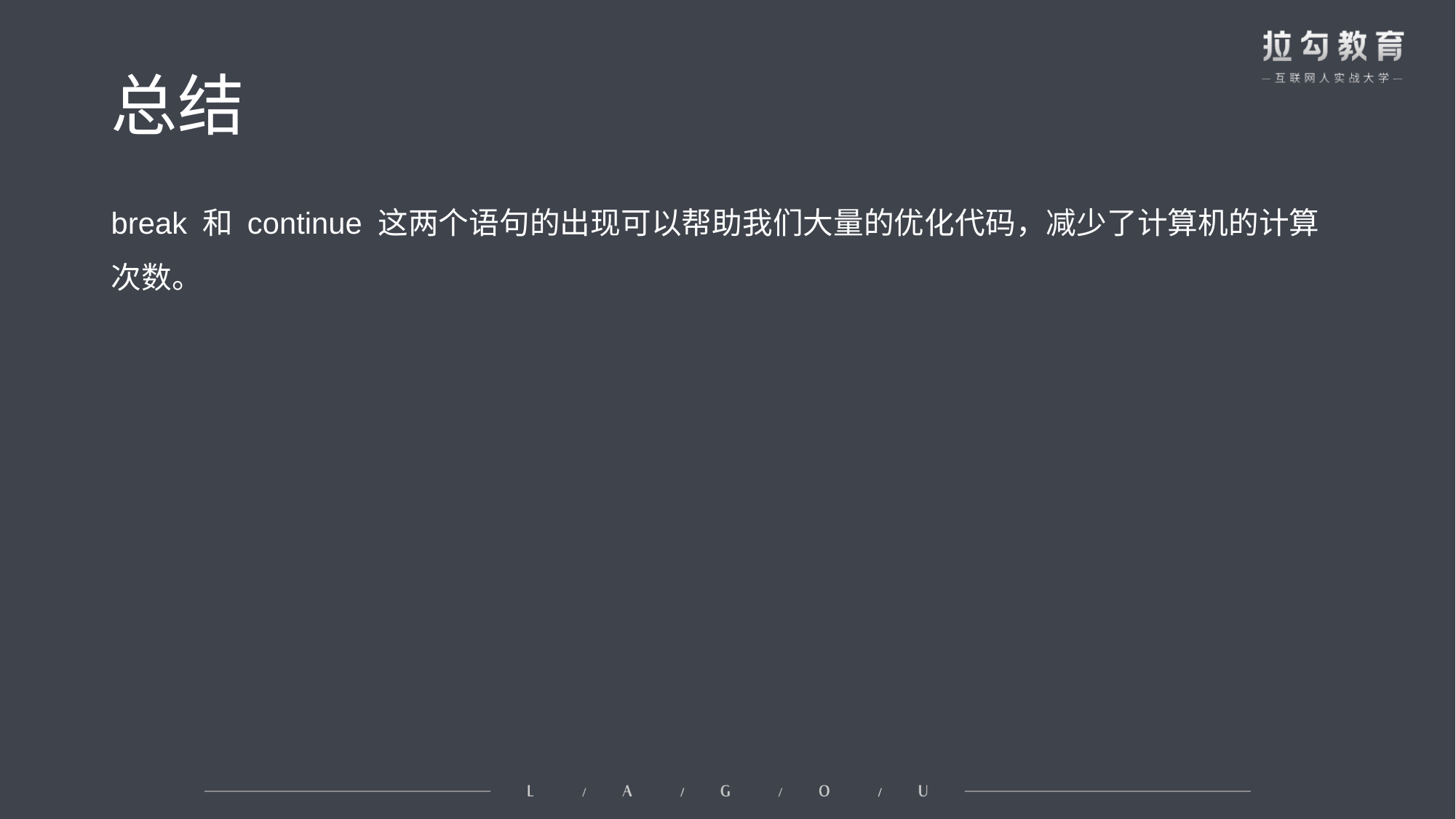

# 总结
break 和 continue 这两个语句的出现可以帮助我们大量的优化代码，减少了计算机的计算次数。